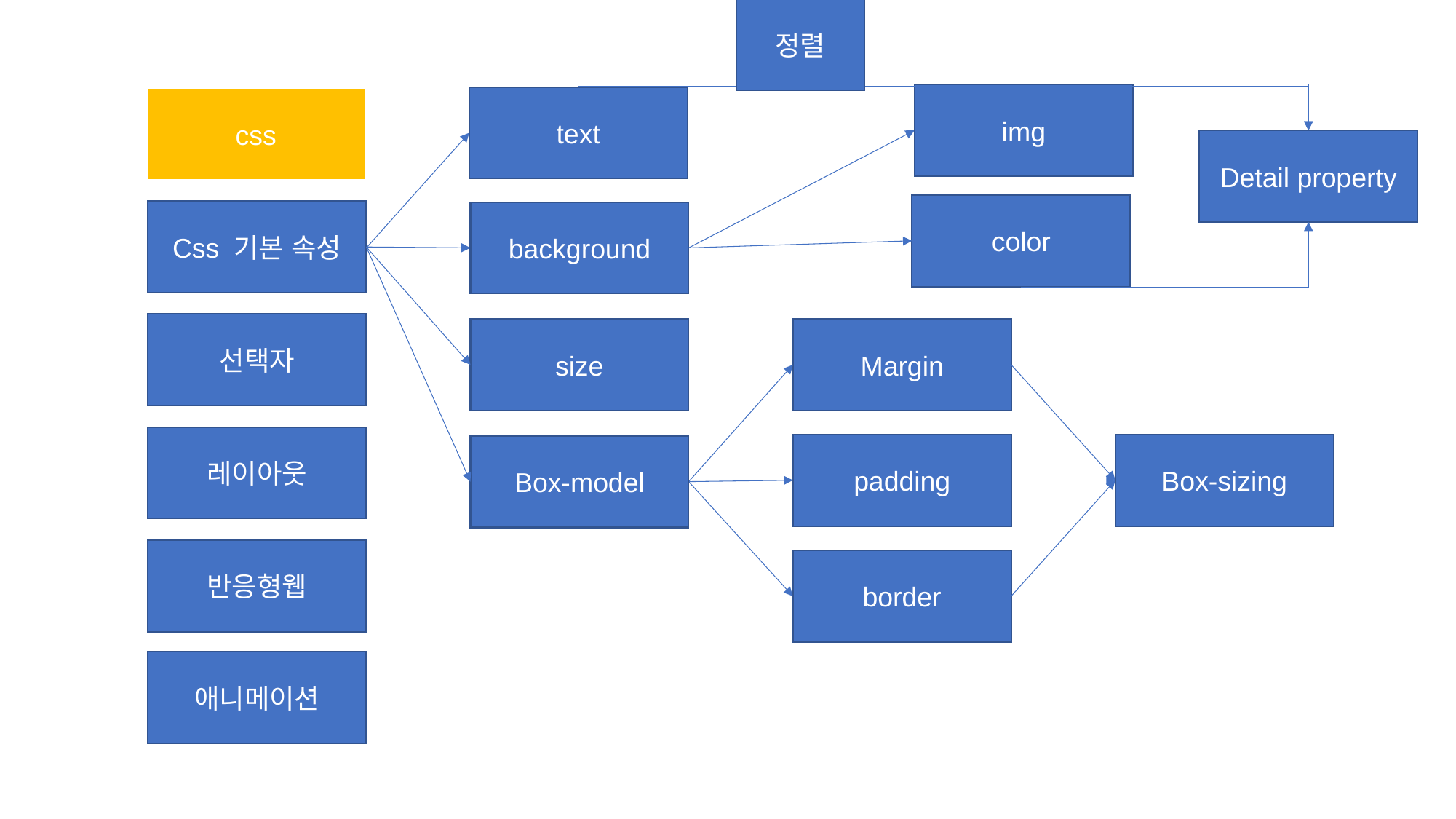

정렬
img
text
css
Detail property
color
Css 기본 속성
background
선택자
Margin
size
레이아웃
Box-sizing
padding
Box-model
반응형웹
border
애니메이션